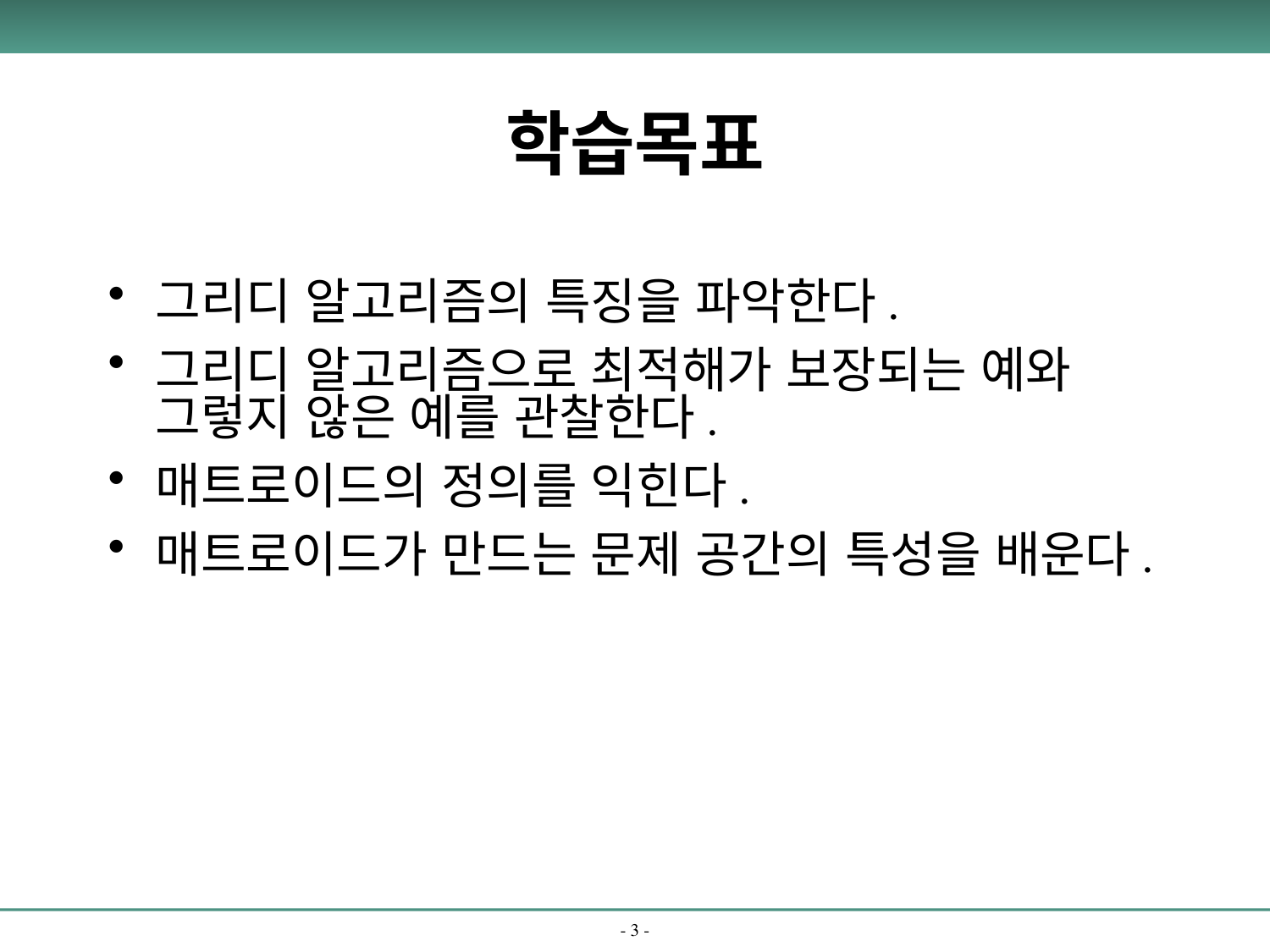

# 학습목표
그리디 알고리즘의 특징을 파악한다.
그리디 알고리즘으로 최적해가 보장되는 예와 그렇지 않은 예를 관찰한다.
매트로이드의 정의를 익힌다.
매트로이드가 만드는 문제 공간의 특성을 배운다.